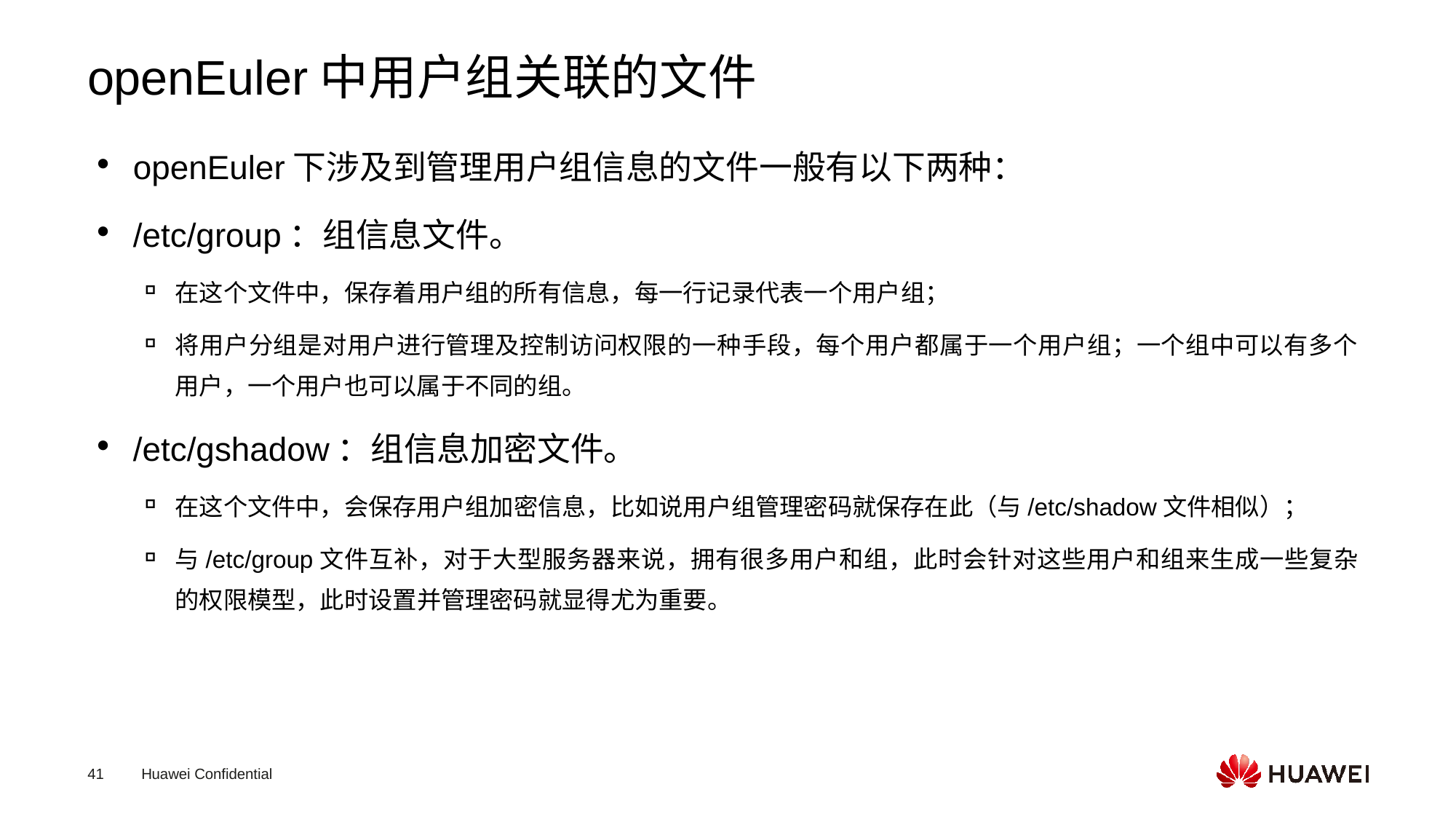

# openEuler中用户组关联的文件
openEuler下涉及到管理用户组信息的文件一般有以下两种：
/etc/group：组信息文件。
在这个文件中，保存着用户组的所有信息，每一行记录代表一个用户组；
将用户分组是对用户进行管理及控制访问权限的一种手段，每个用户都属于一个用户组；一个组中可以有多个用户，一个用户也可以属于不同的组。
/etc/gshadow：组信息加密文件。
在这个文件中，会保存用户组加密信息，比如说用户组管理密码就保存在此（与/etc/shadow文件相似）；
与/etc/group文件互补，对于大型服务器来说，拥有很多用户和组，此时会针对这些用户和组来生成一些复杂的权限模型，此时设置并管理密码就显得尤为重要。